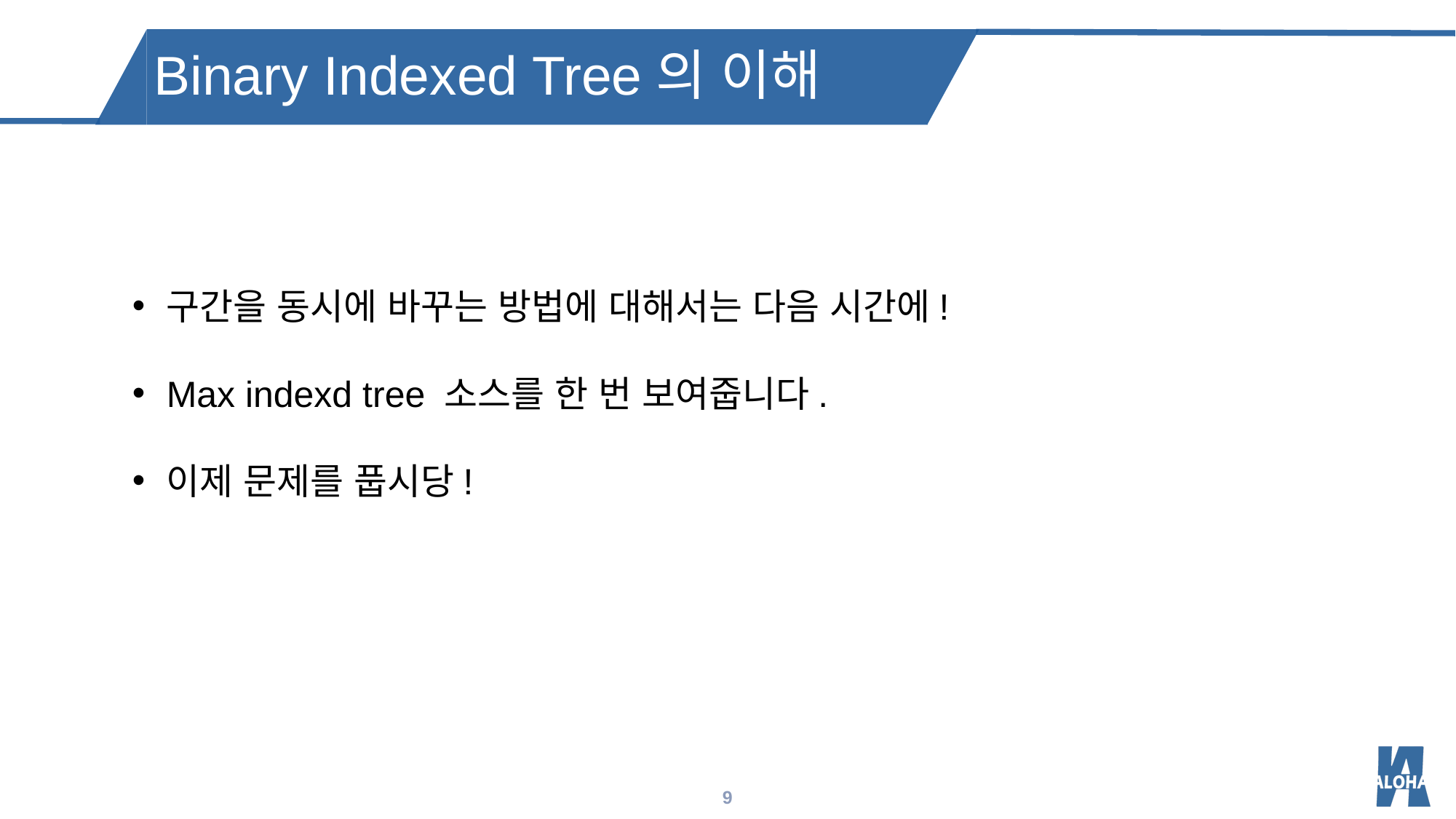

Binary Indexed Tree의 이해
구간을 동시에 바꾸는 방법에 대해서는 다음 시간에!

Max indexd tree 소스를 한 번 보여줍니다.

이제 문제를 풉시당!
9